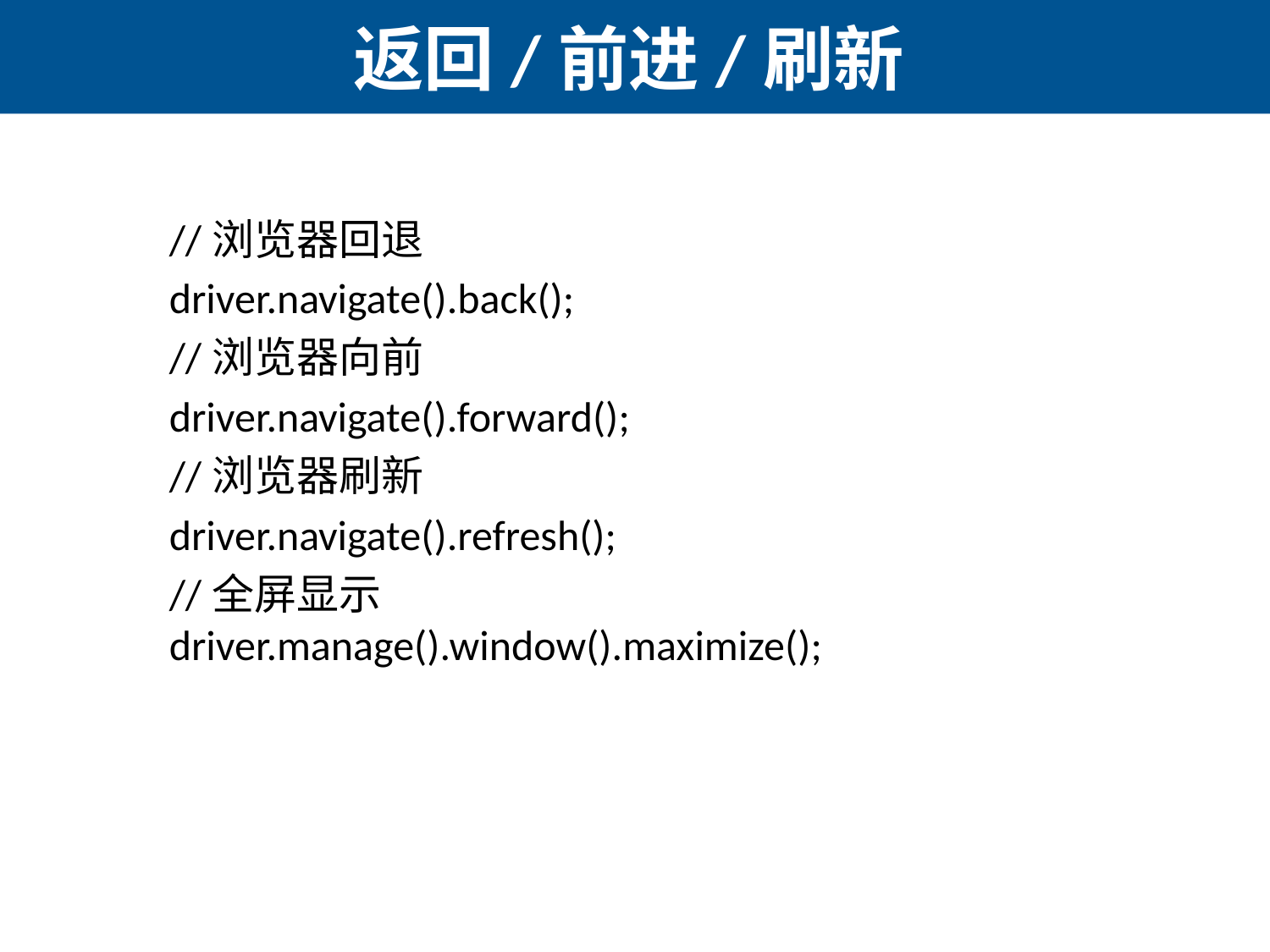

# 返回/前进/刷新
//浏览器回退
driver.navigate().back();
//浏览器向前
driver.navigate().forward();
//浏览器刷新
driver.navigate().refresh();
//全屏显示driver.manage().window().maximize();